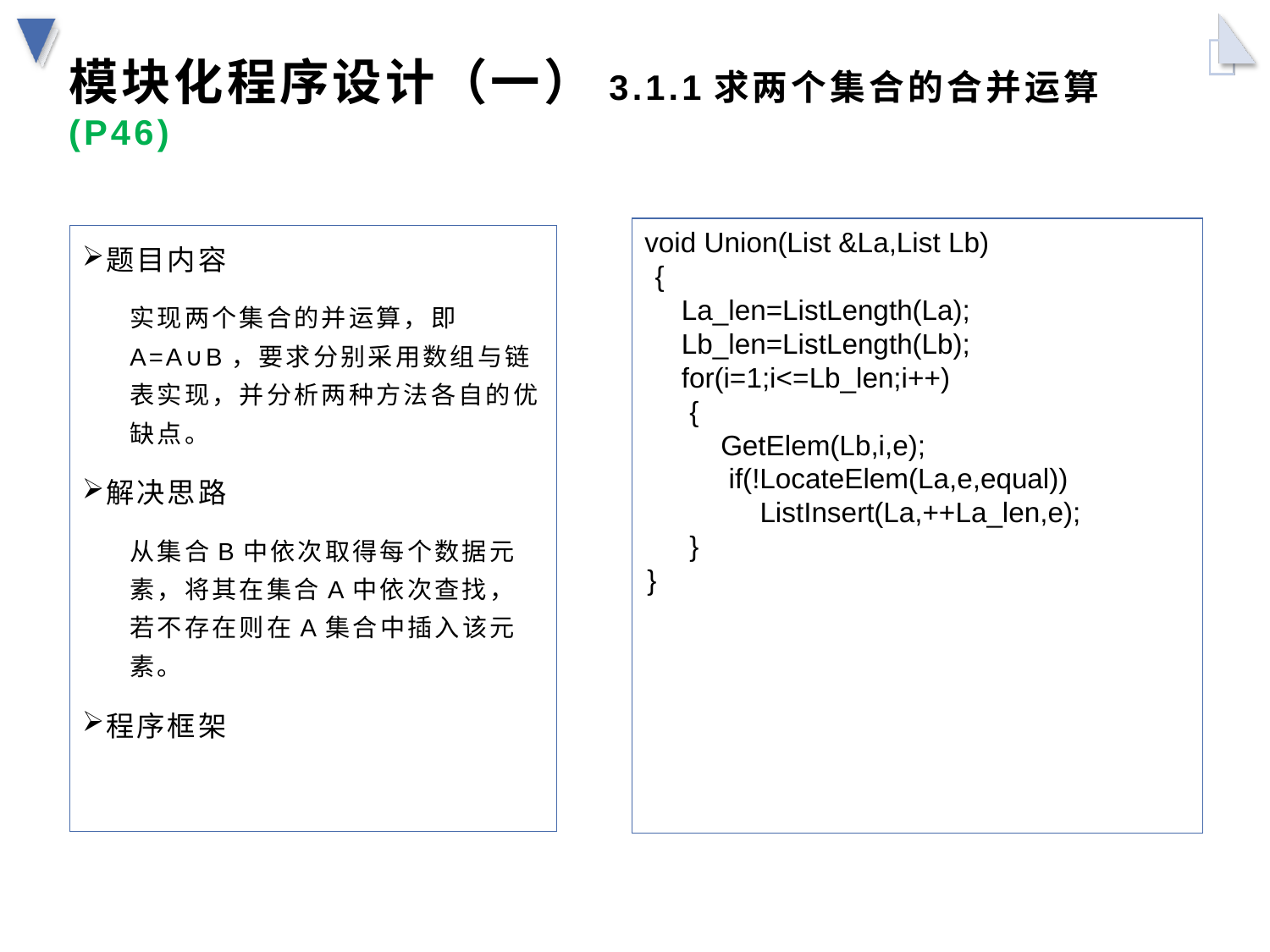

模块化程序设计（一）3.1.1求两个集合的合并运算(P46)

void Union(List &La,List Lb)
 {
La_len=ListLength(La);
Lb_len=ListLength(Lb);
for(i=1;i<=Lb_len;i++)
 {
     GetElem(Lb,i,e);
      if(!LocateElem(La,e,equal))
          ListInsert(La,++La_len,e);
 }
}

题目内容
实现两个集合的并运算，即A=A∪B，要求分别采用数组与链表实现，并分析两种方法各自的优缺点。
解决思路
从集合B中依次取得每个数据元素，将其在集合A中依次查找，若不存在则在A集合中插入该元素。
程序框架
7